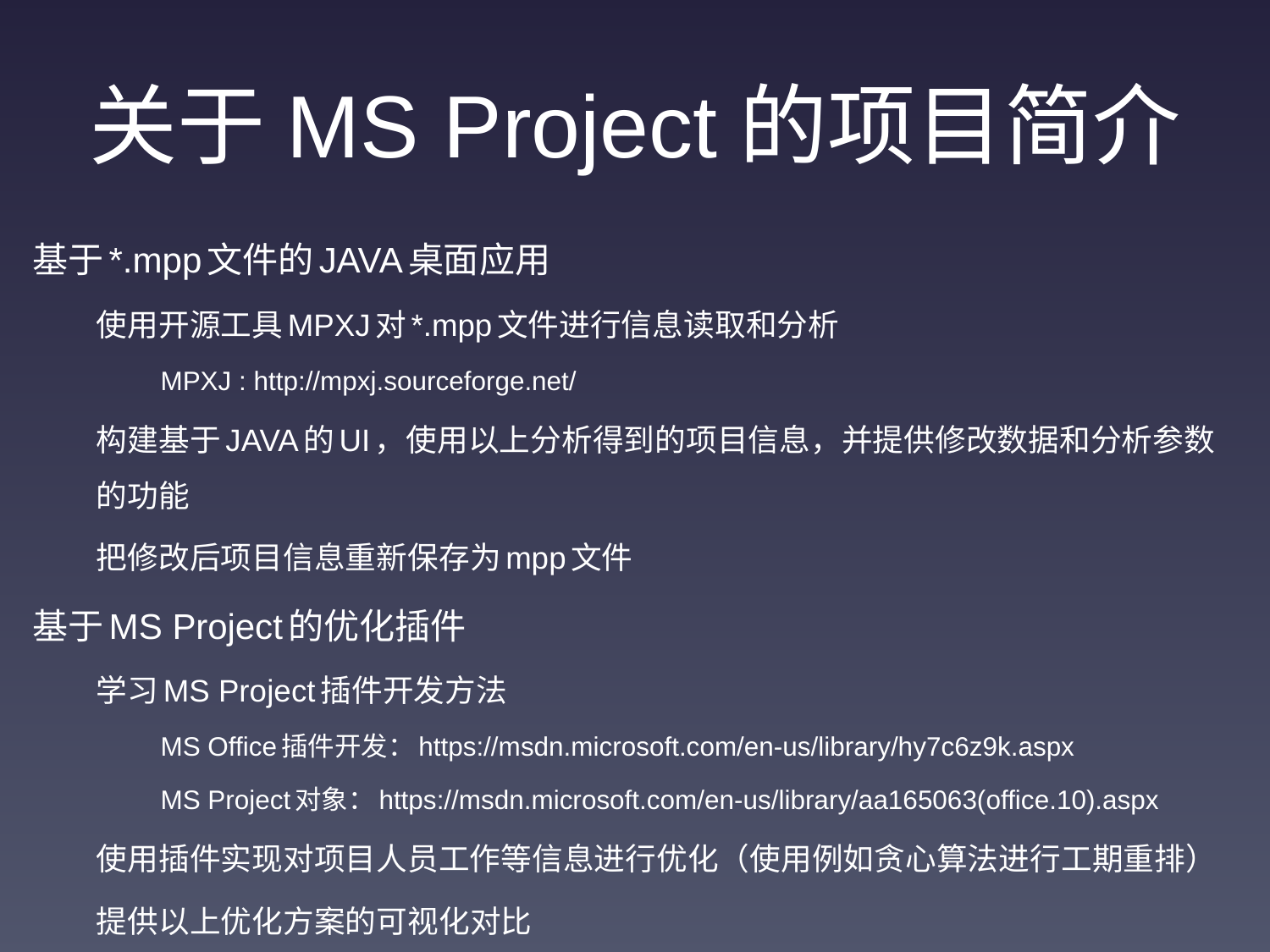

# 关于MS Project的项目简介
基于*.mpp文件的JAVA桌面应用
使用开源工具MPXJ对*.mpp文件进行信息读取和分析
MPXJ : http://mpxj.sourceforge.net/
构建基于JAVA的UI，使用以上分析得到的项目信息，并提供修改数据和分析参数的功能
把修改后项目信息重新保存为mpp文件
基于MS Project的优化插件
学习MS Project插件开发方法
MS Office插件开发：https://msdn.microsoft.com/en-us/library/hy7c6z9k.aspx
MS Project对象：https://msdn.microsoft.com/en-us/library/aa165063(office.10).aspx
使用插件实现对项目人员工作等信息进行优化（使用例如贪心算法进行工期重排）
提供以上优化方案的可视化对比